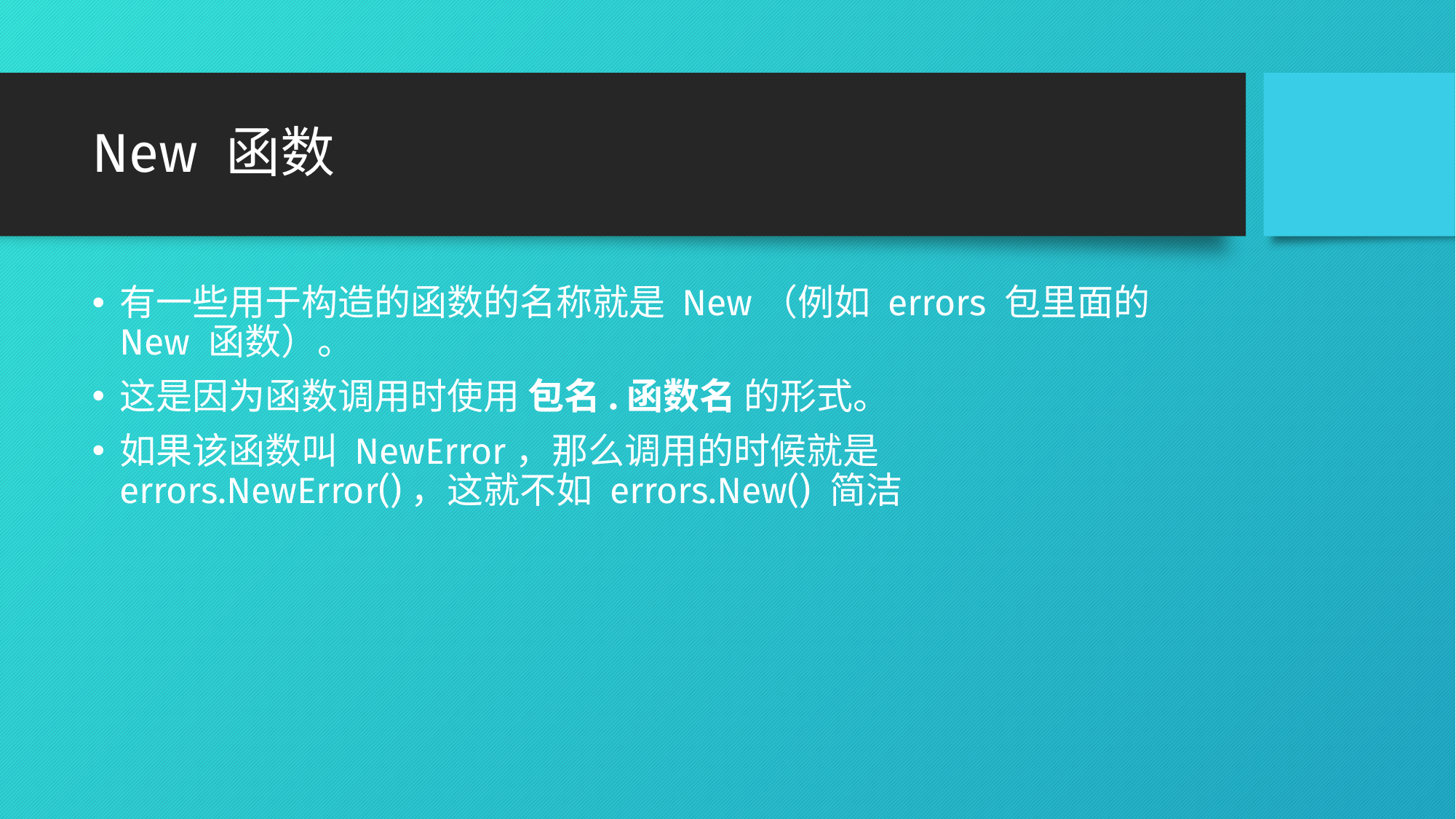

# New 函数
有一些用于构造的函数的名称就是 New（例如 errors 包里面的 New 函数）。
这是因为函数调用时使用 包名.函数名 的形式。
如果该函数叫 NewError，那么调用的时候就是 errors.NewError()，这就不如 errors.New() 简洁